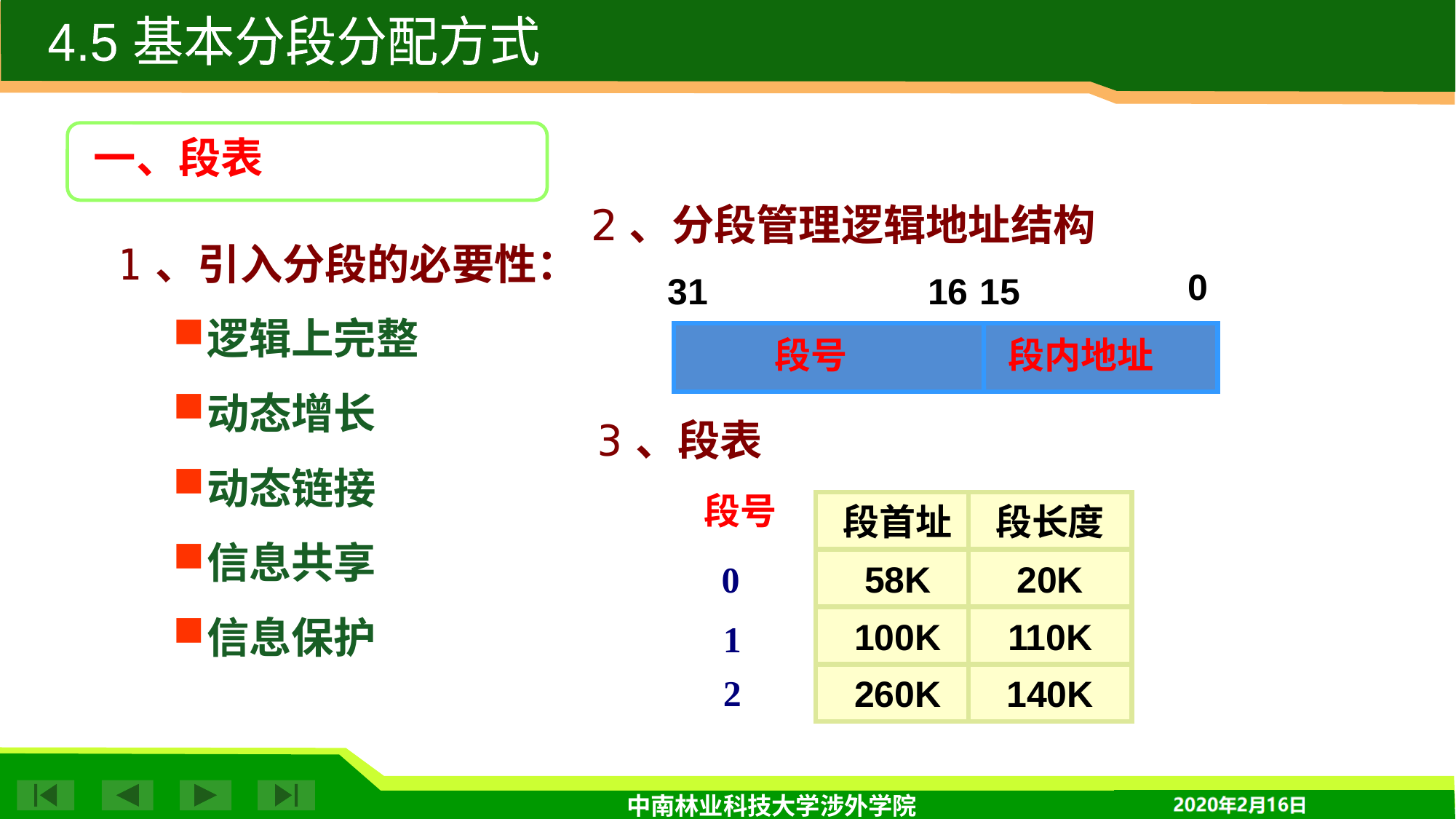

4.5 基本分段分配方式

一、段表
2、分段管理逻辑地址结构

1、引入分段的必要性：
逻辑上完整
动态增长
动态链接
信息共享
信息保护
0
31
16
15

段号
段内地址
3、段表
段号
段首址
段长度
58K
20K
0
100K
110K
1
260K
140K
2